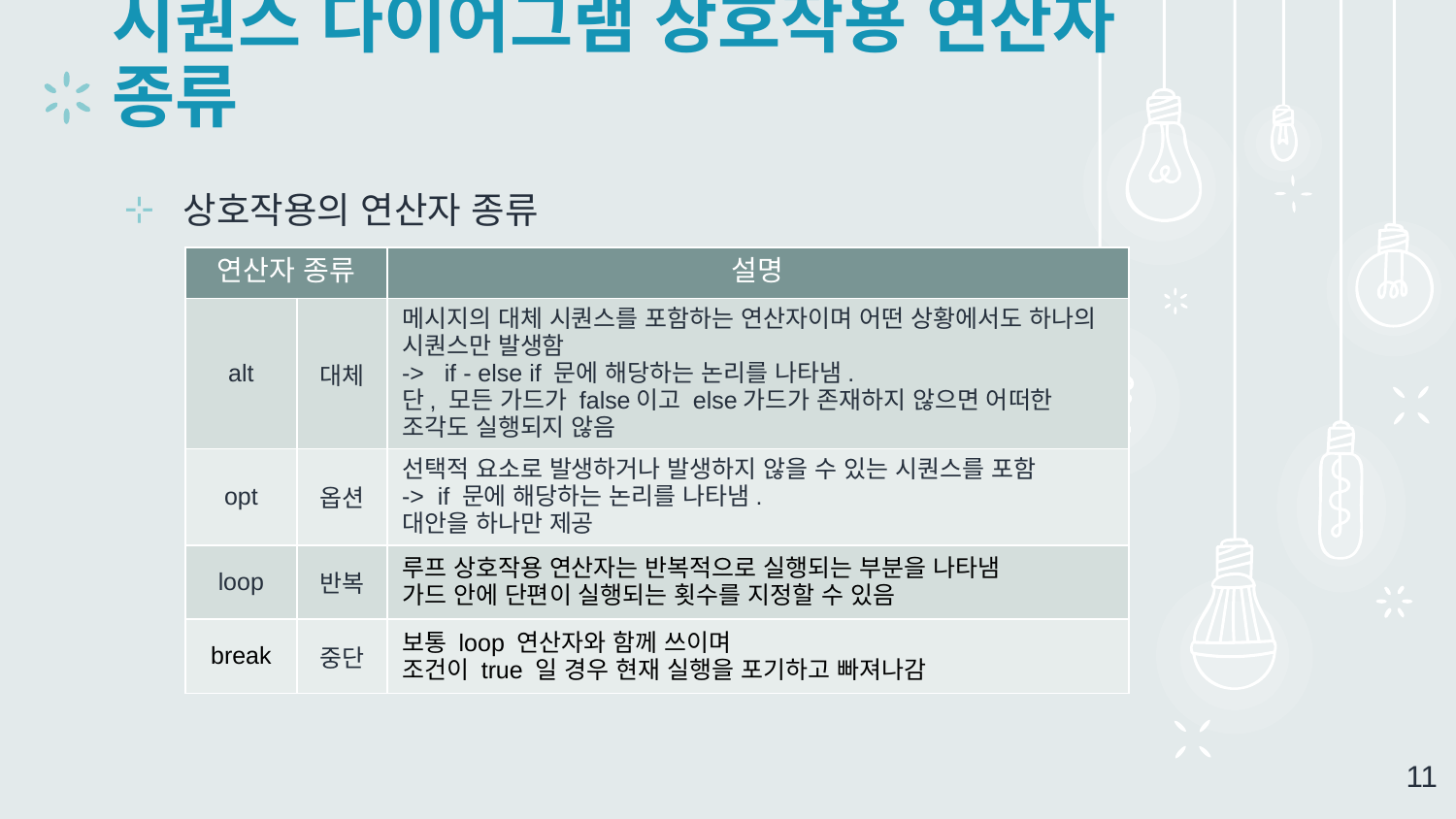

# 시퀀스 다이어그램 상호작용 연산자 종류
상호작용의 연산자 종류
| 연산자 종류 |  | 설명 |
| --- | --- | --- |
| alt | 대체 | 메시지의 대체 시퀀스를 포함하는 연산자이며 어떤 상황에서도 하나의 시퀀스만 발생함 -> if - else if 문에 해당하는 논리를 나타냄. 단, 모든 가드가 false이고 else가드가 존재하지 않으면 어떠한 조각도 실행되지 않음 |
| opt | 옵션 | 선택적 요소로 발생하거나 발생하지 않을 수 있는 시퀀스를 포함 -> if 문에 해당하는 논리를 나타냄. 대안을 하나만 제공 |
| loop | 반복 | 루프 상호작용 연산자는 반복적으로 실행되는 부분을 나타냄 가드 안에 단편이 실행되는 횟수를 지정할 수 있음 |
| break | 중단 | 보통 loop 연산자와 함께 쓰이며 조건이 true 일 경우 현재 실행을 포기하고 빠져나감 |
11